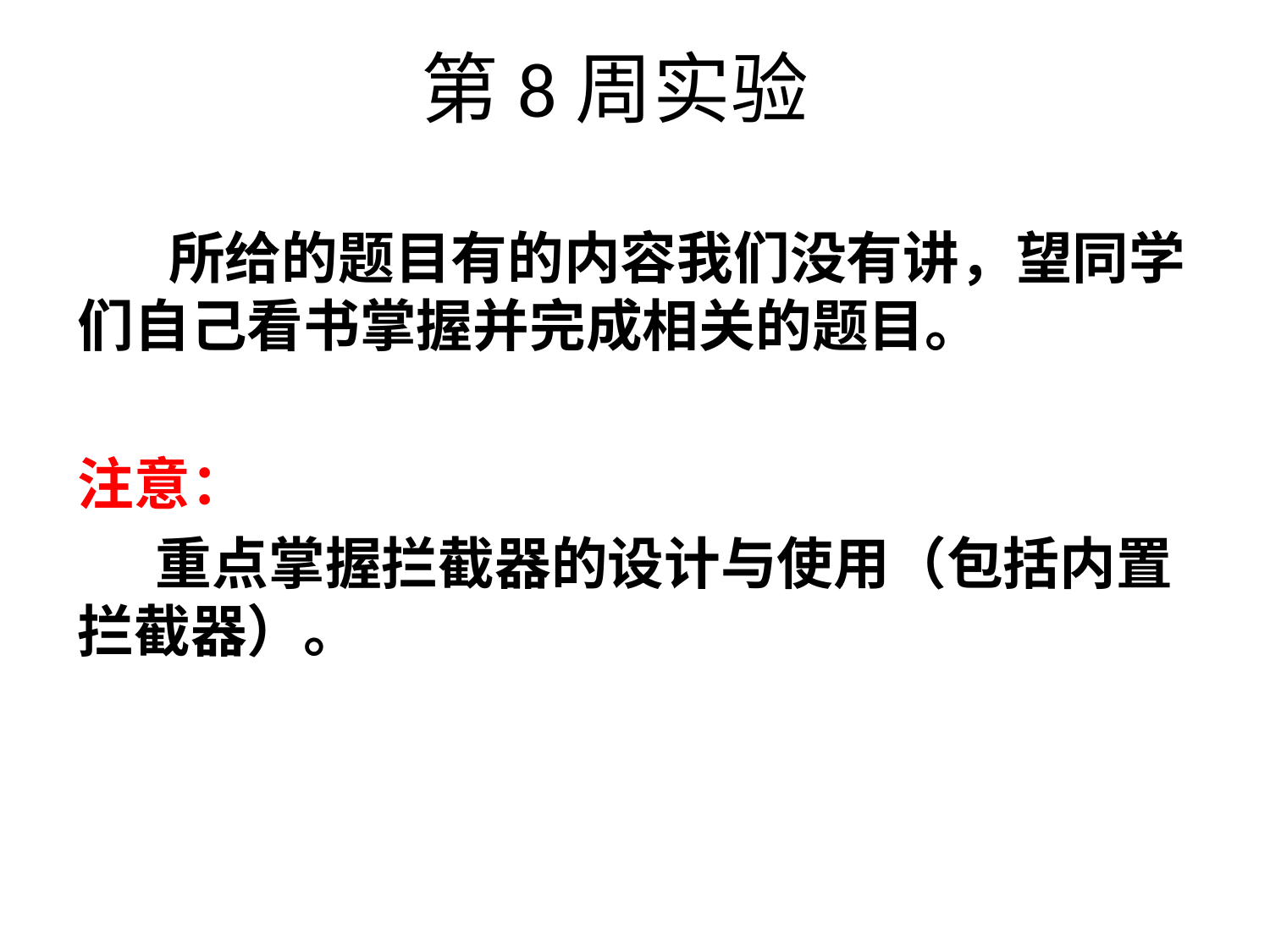

# 第8周实验
      所给的题目有的内容我们没有讲，望同学们自己看书掌握并完成相关的题目。

注意：
     重点掌握拦截器的设计与使用（包括内置拦截器）。